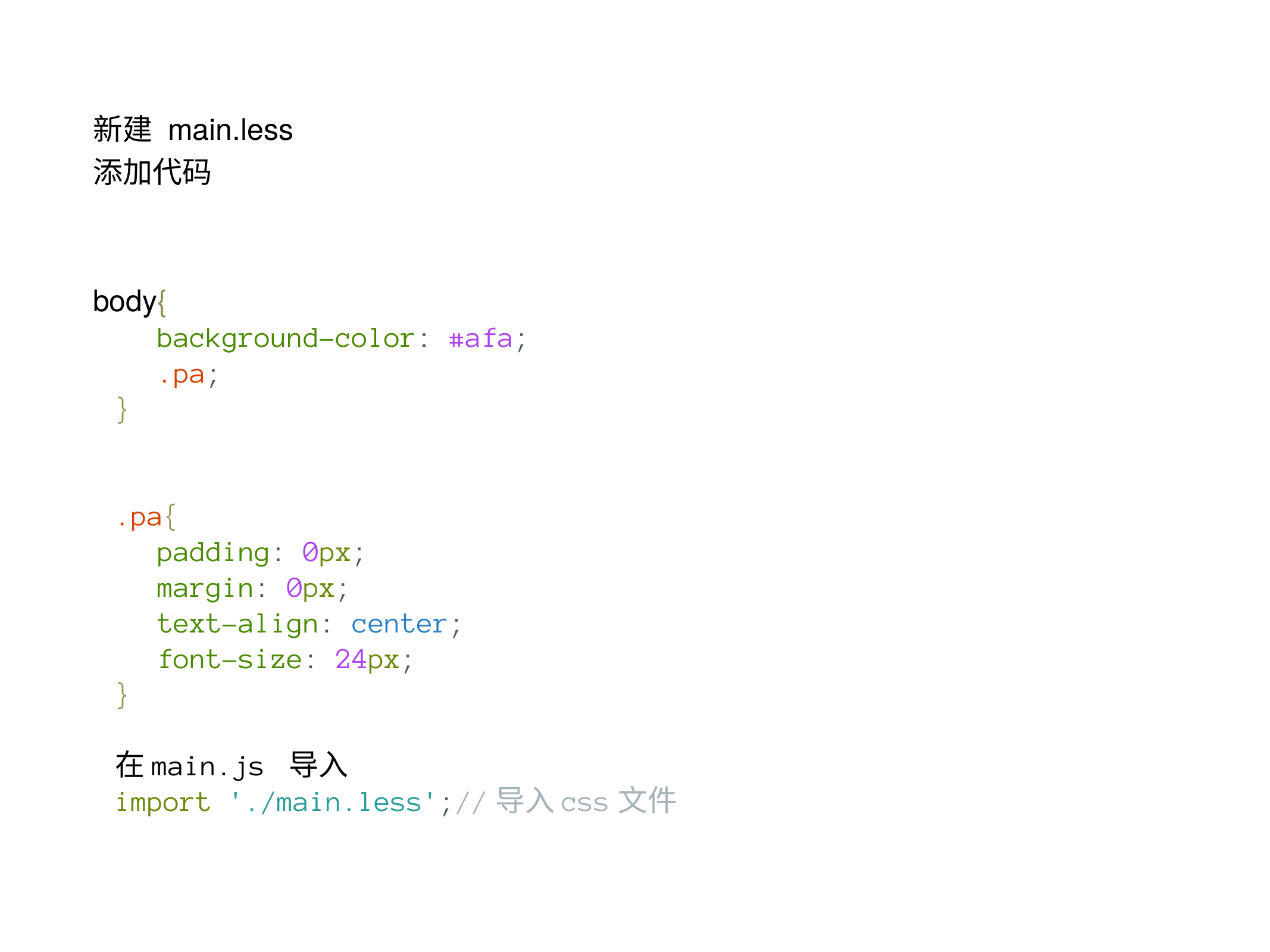

新建 main.less
添加代码

body{
    background-color: #afa;
    .pa;
}

.pa{
    padding: 0px;
    margin: 0px;
    text-align: center;
    font-size: 24px;
}

在main.js 导入
import './main.less';//导入css文件